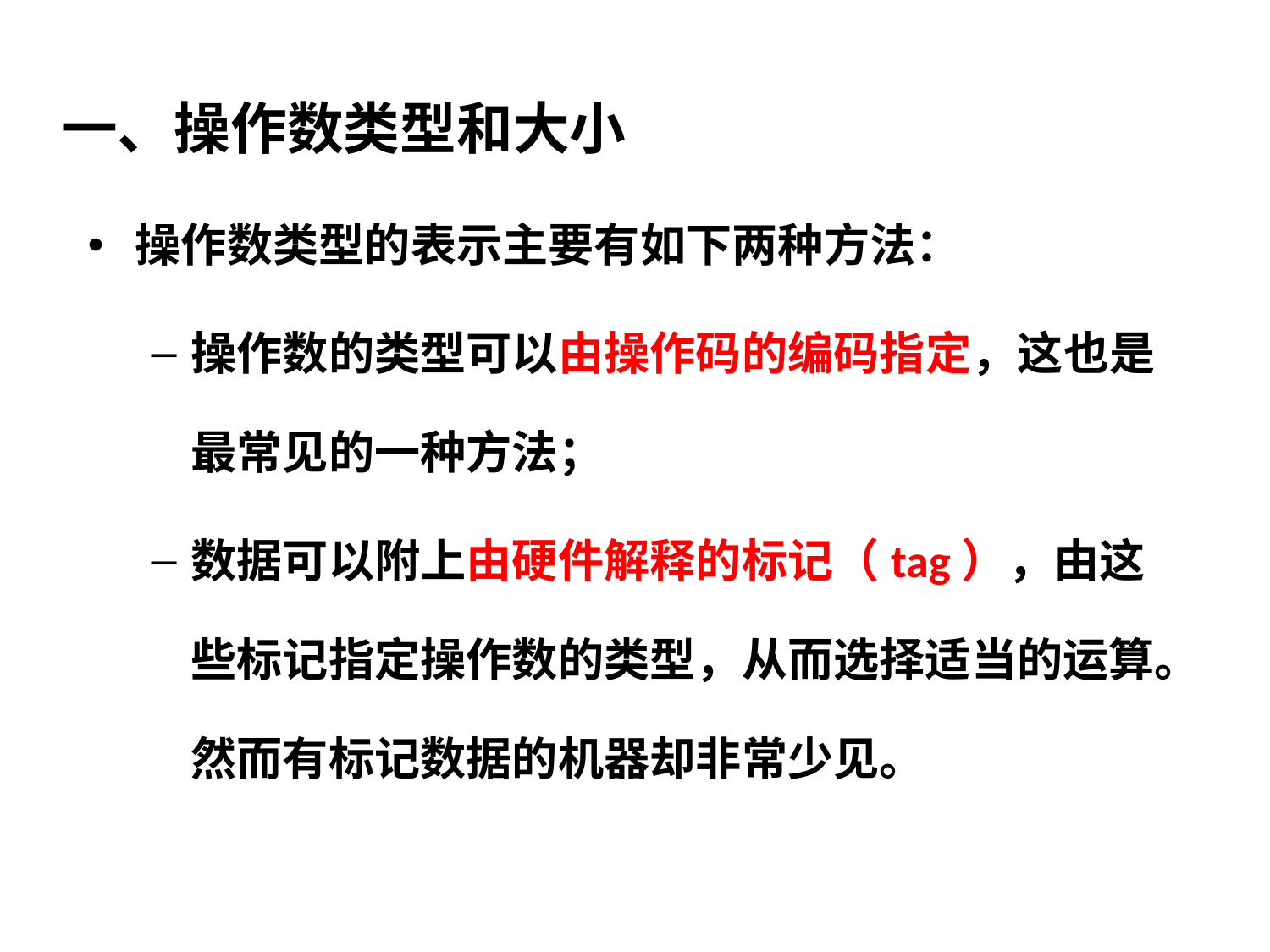

一、操作数类型和大小
操作数类型的表示主要有如下两种方法：
操作数的类型可以由操作码的编码指定，这也是最常见的一种方法；
数据可以附上由硬件解释的标记（tag），由这些标记指定操作数的类型，从而选择适当的运算。然而有标记数据的机器却非常少见。